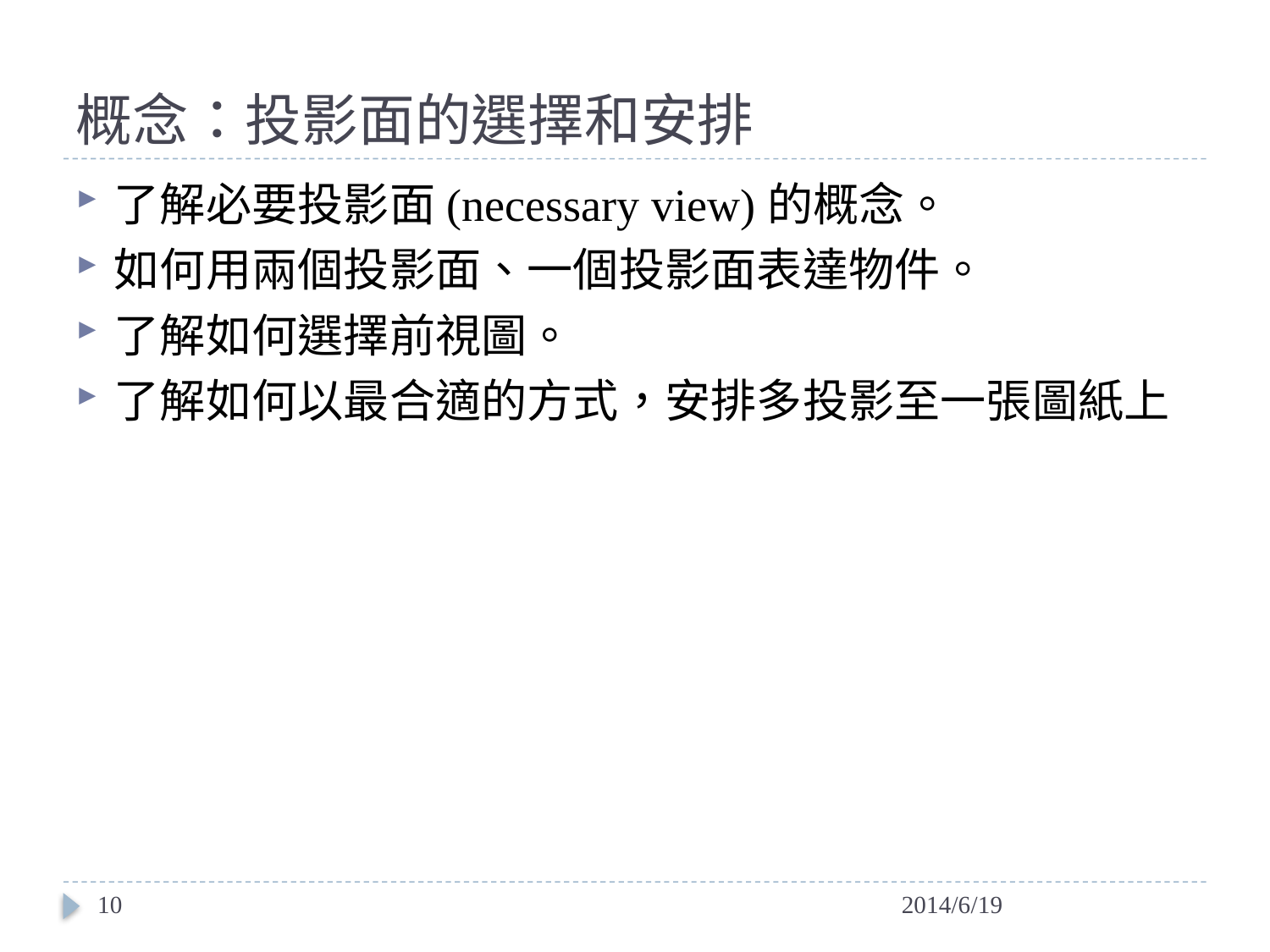

# 概念：投影面的選擇和安排
了解必要投影面(necessary view)的概念。
如何用兩個投影面、一個投影面表達物件。
了解如何選擇前視圖。
了解如何以最合適的方式，安排多投影至一張圖紙上

10
2014/6/19